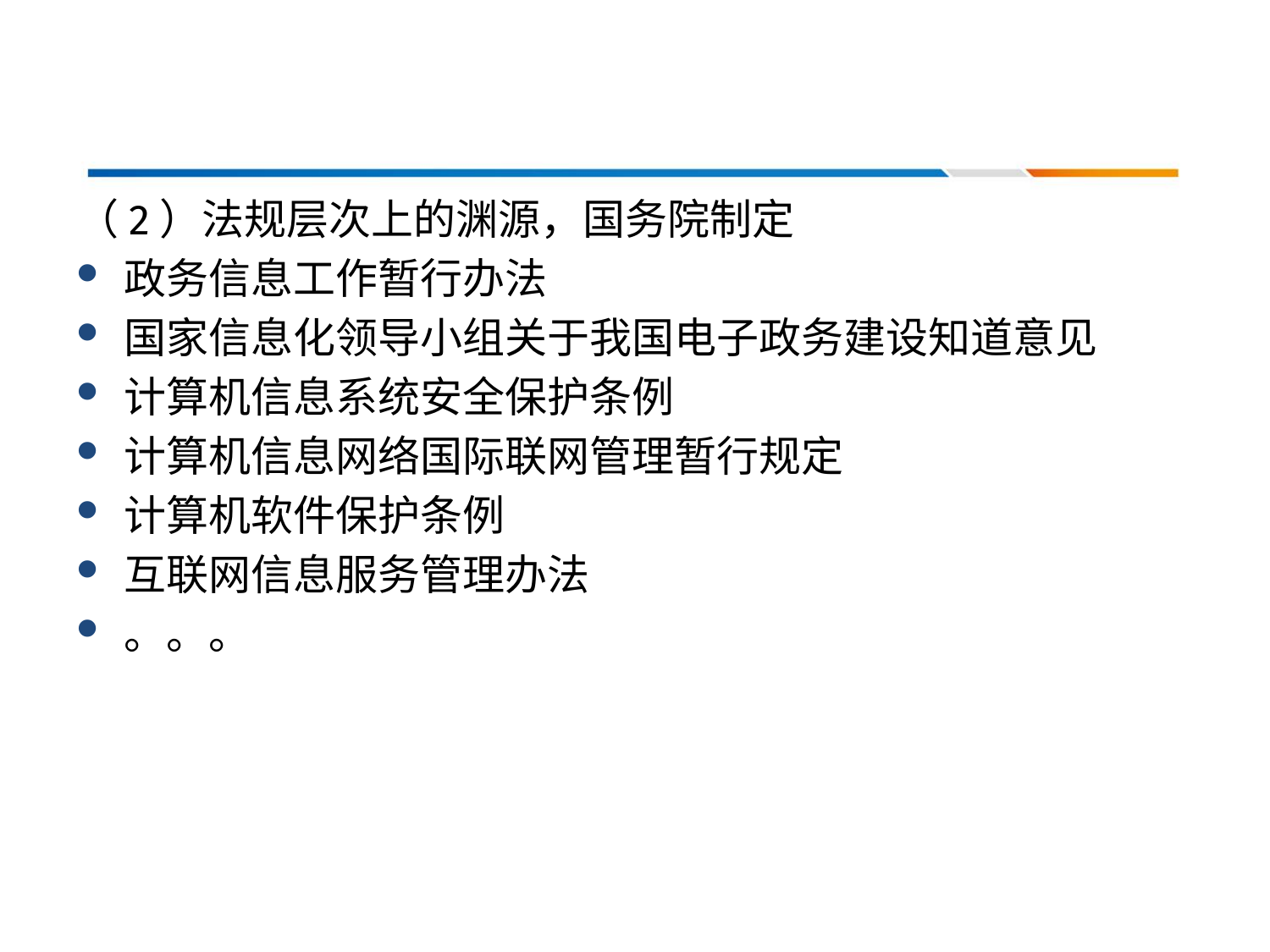

#
（2）法规层次上的渊源，国务院制定
政务信息工作暂行办法
国家信息化领导小组关于我国电子政务建设知道意见
计算机信息系统安全保护条例
计算机信息网络国际联网管理暂行规定
计算机软件保护条例
互联网信息服务管理办法
。。。